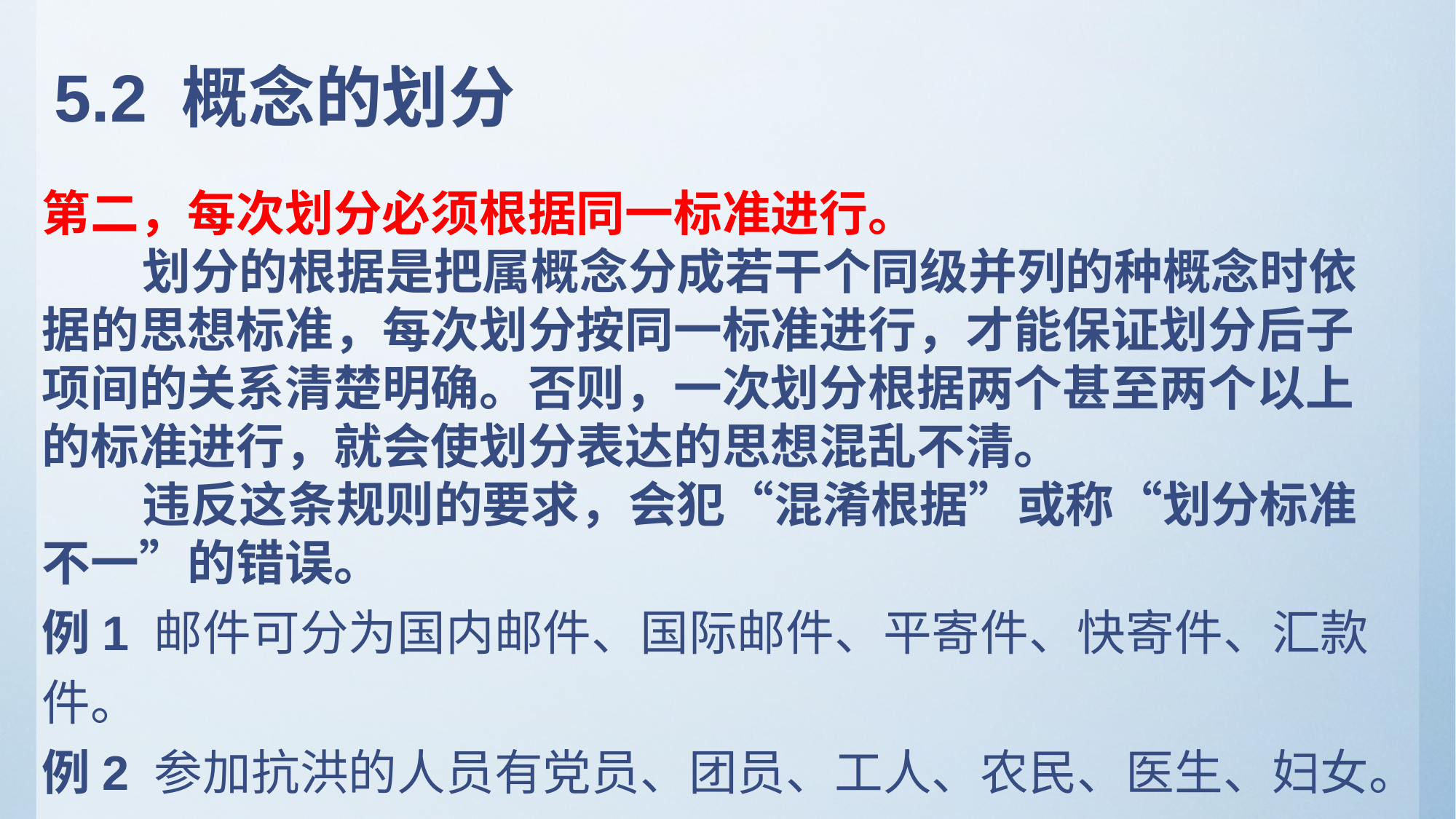

# 5.2 概念的划分
第二，每次划分必须根据同一标准进行。
        划分的根据是把属概念分成若干个同级并列的种概念时依据的思想标准，每次划分按同一标准进行，才能保证划分后子项间的关系清楚明确。否则，一次划分根据两个甚至两个以上的标准进行，就会使划分表达的思想混乱不清。
        违反这条规则的要求，会犯“混淆根据”或称“划分标准不一”的错误。
例1 邮件可分为国内邮件、国际邮件、平寄件、快寄件、汇款件。
例2 参加抗洪的人员有党员、团员、工人、农民、医生、妇女。